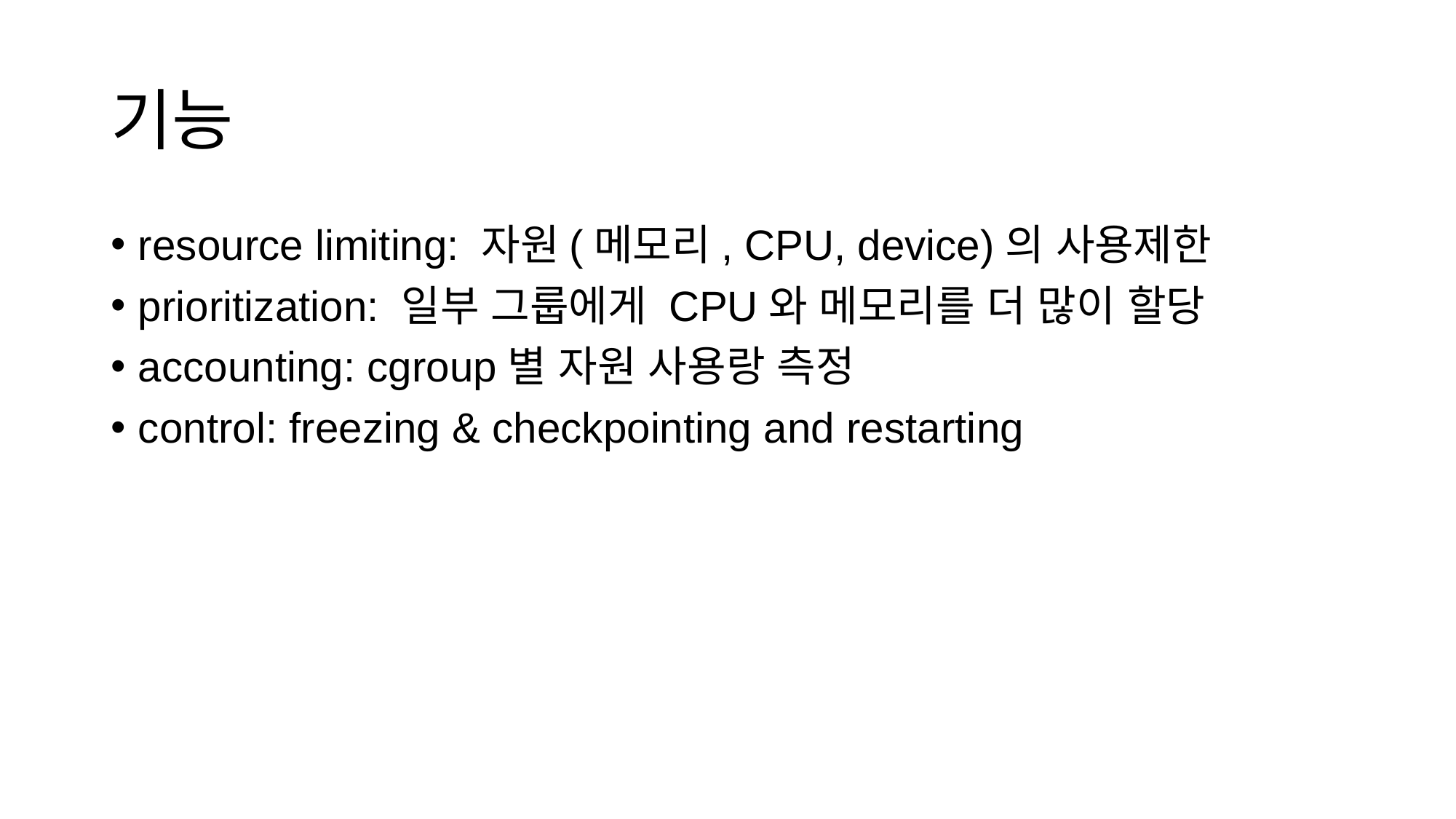

# 기능
resource limiting: 자원(메모리, CPU, device)의 사용제한
prioritization: 일부 그룹에게 CPU와 메모리를 더 많이 할당
accounting: cgroup별 자원 사용랑 측정
control: freezing & checkpointing and restarting